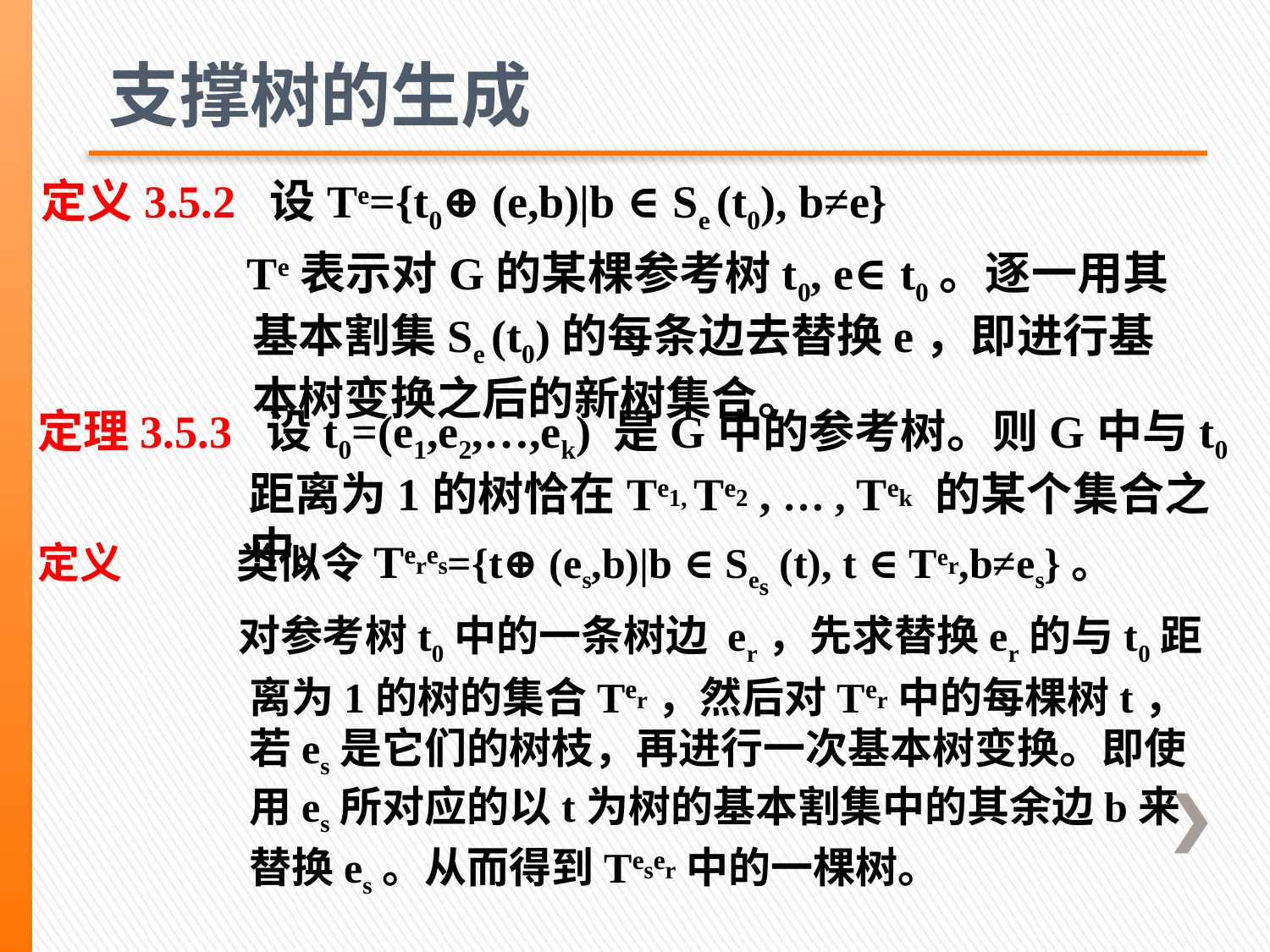

支撑树的生成
定义3.5.2  设Te={t0⊕ (e,b)|b ∈ Se (t0), b≠e}
                  Te表示对G的某棵参考树t0, e∈t0。逐一用其基本割集Se (t0)的每条边去替换e，即进行基本树变换之后的新树集合。
定理3.5.3  设t0=(e1,e2,…,ek) 是G中的参考树。则G中与t0距离为1的树恰在Te1, Te2 , … , Tek  的某个集合之中。
定义            类似令Teres={t⊕ (es,b)|b ∈ Ses (t), t ∈ Ter,b≠es}。
                    对参考树t0中的一条树边 er，先求替换er的与t0距离为1的树的集合Ter，然后对Ter中的每棵树t，若es是它们的树枝，再进行一次基本树变换。即使用es所对应的以t为树的基本割集中的其余边b来替换es。从而得到Teser中的一棵树。